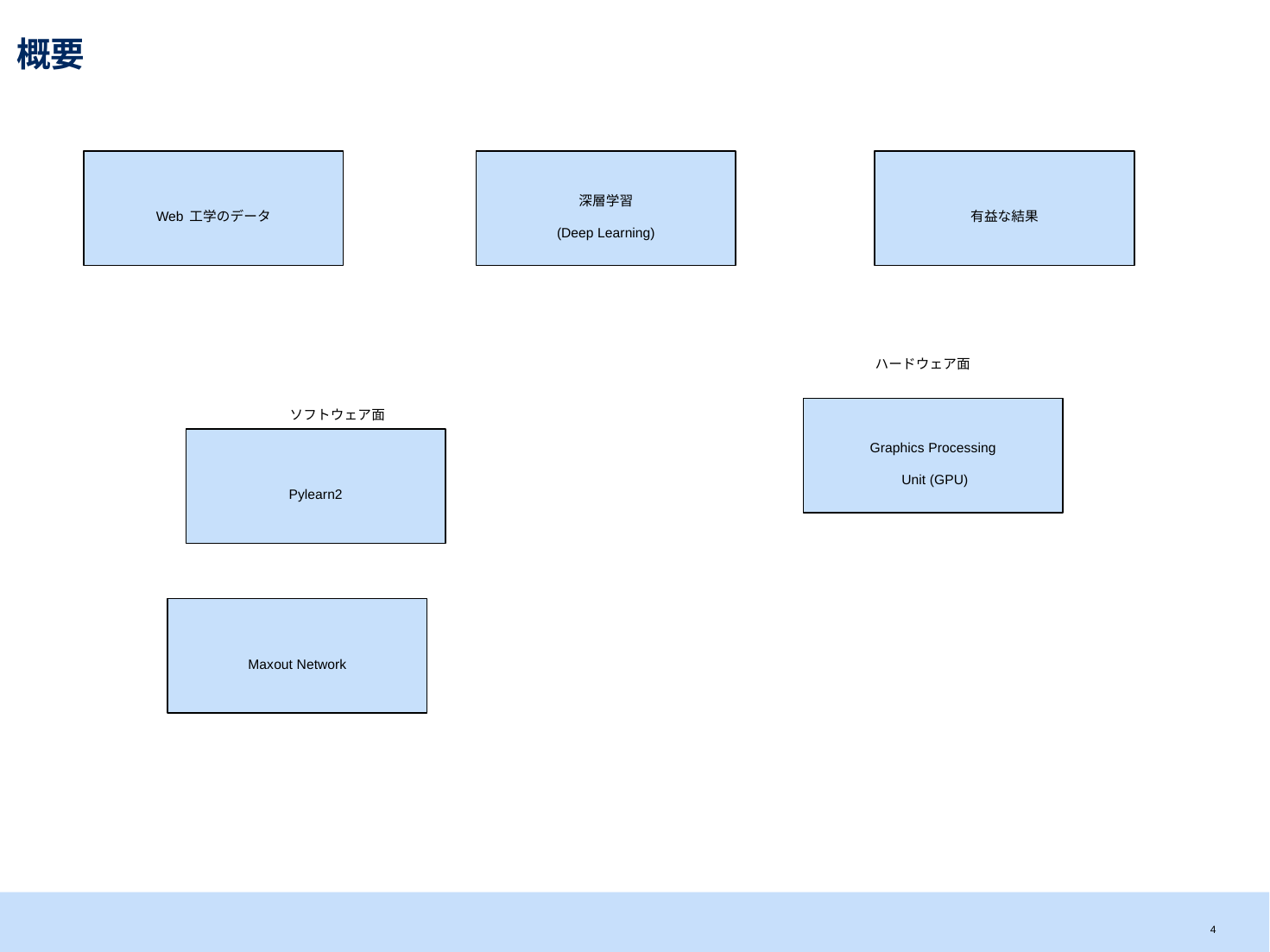

# 概要
Web工学のデータ
深層学習
(Deep Learning)
有益な結果
ハードウェア面
ソフトウェア面
Graphics Processing
 Unit (GPU)
Pylearn2
Maxout Network
4